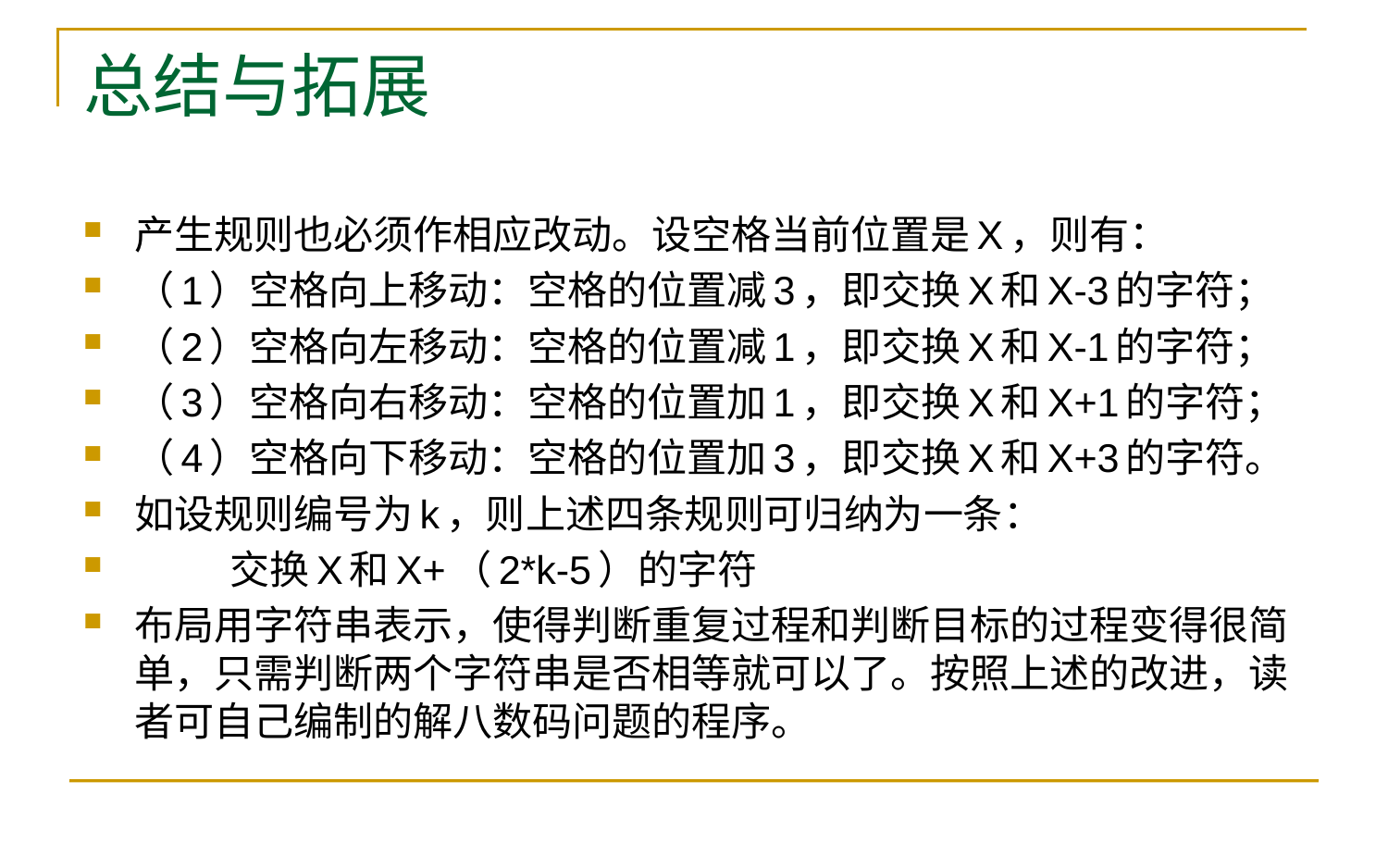

# 总结与拓展
产生规则也必须作相应改动。设空格当前位置是X，则有：
（1）空格向上移动：空格的位置减3，即交换X和X-3的字符；
（2）空格向左移动：空格的位置减1，即交换X和X-1的字符；
（3）空格向右移动：空格的位置加1，即交换X和X+1的字符；
（4）空格向下移动：空格的位置加3，即交换X和X+3的字符。
如设规则编号为k，则上述四条规则可归纳为一条：
	交换X和X+（2*k-5）的字符
布局用字符串表示，使得判断重复过程和判断目标的过程变得很简单，只需判断两个字符串是否相等就可以了。按照上述的改进，读者可自己编制的解八数码问题的程序。